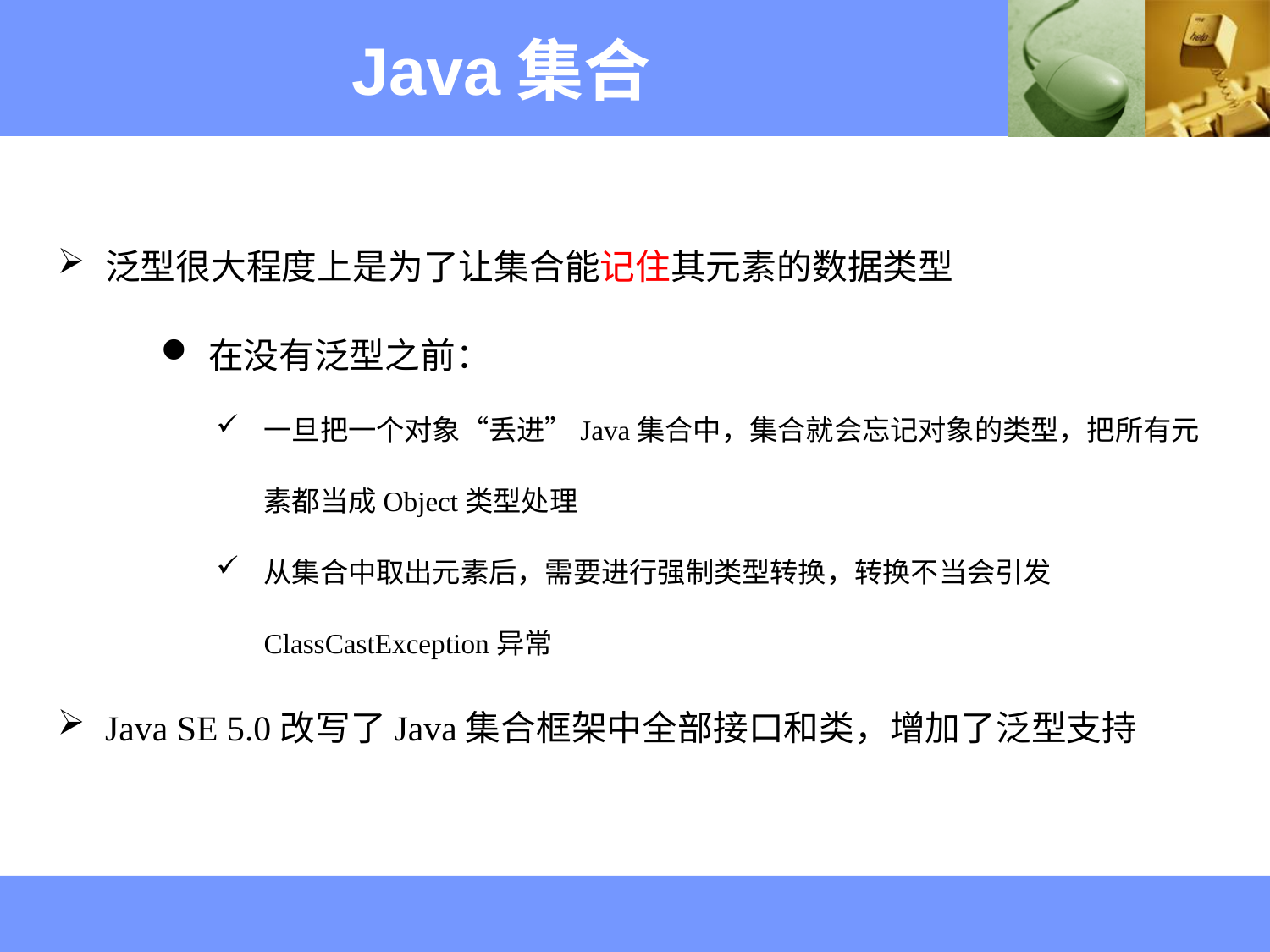

Java集合
泛型很大程度上是为了让集合能记住其元素的数据类型
在没有泛型之前：
一旦把一个对象“丢进”Java集合中，集合就会忘记对象的类型，把所有元素都当成Object类型处理
从集合中取出元素后，需要进行强制类型转换，转换不当会引发ClassCastException异常
Java SE 5.0改写了Java集合框架中全部接口和类，增加了泛型支持